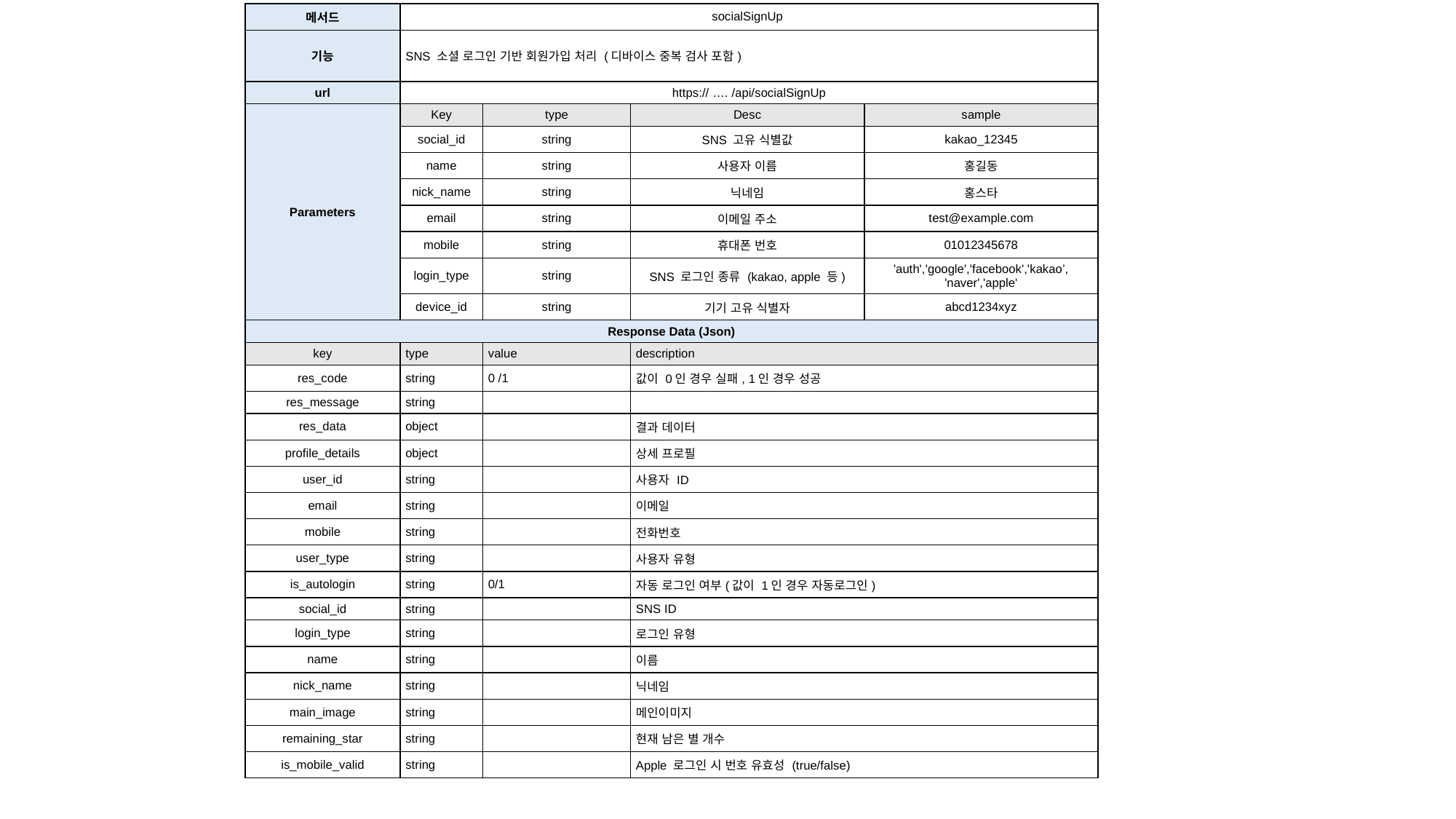

| 메서드 | socialSignUp |  |  |  |
| --- | --- | --- | --- | --- |
| 기능 | SNS 소셜 로그인 기반 회원가입 처리 (디바이스 중복 검사 포함) |  |  |  |
| url | https:// …. /api/socialSignUp |  |  |  |
| Parameters | Key | type | Desc | sample |
|  | social\_id | string | SNS 고유 식별값 | kakao\_12345 |
|  | name | string | 사용자 이름 | 홍길동 |
|  | nick\_name | string | 닉네임 | 홍스타 |
|  | email | string | 이메일 주소 | test@example.com |
|  | mobile | string | 휴대폰 번호 | 01012345678 |
|  | login\_type | string | SNS 로그인 종류 (kakao, apple 등) | 'auth','google','facebook','kakao’, 'naver','apple' |
|  | device\_id | string | 기기 고유 식별자 | abcd1234xyz |
| Response Data (Json) |  |  |  |  |
| key | type | value | description |  |
| res\_code | string | 0 /1 | 값이 0인 경우 실패, 1인 경우 성공 |  |
| res\_message | string |  |  |  |
| res\_data | object |  | 결과 데이터 |  |
| profile\_details | object |  | 상세 프로필 |  |
| user\_id | string |  | 사용자 ID |  |
| email | string |  | 이메일 |  |
| mobile | string |  | 전화번호 |  |
| user\_type | string |  | 사용자 유형 |  |
| is\_autologin | string | 0/1 | 자동 로그인 여부(값이 1인 경우 자동로그인) |  |
| social\_id | string |  | SNS ID |  |
| login\_type | string |  | 로그인 유형 |  |
| name | string |  | 이름 |  |
| nick\_name | string |  | 닉네임 |  |
| main\_image | string |  | 메인이미지 |  |
| remaining\_star | string |  | 현재 남은 별 개수 |  |
| is\_mobile\_valid | string |  | Apple 로그인 시 번호 유효성 (true/false) |  |